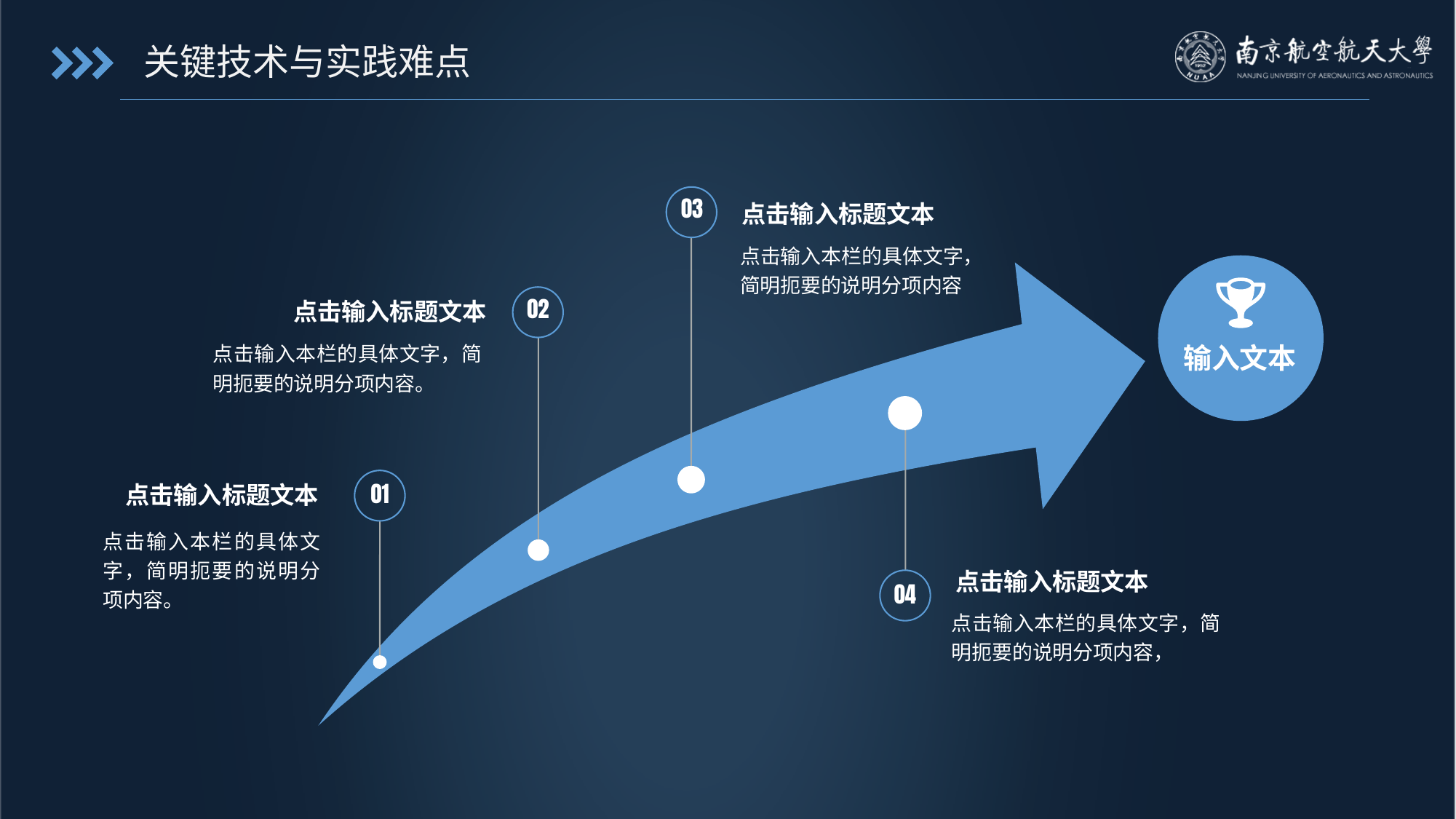

关键技术与实践难点

点击输入标题文本
03

点击输入本栏的具体文字，简明扼要的说明分项内容

点击输入标题文本
02
输入文本
点击输入本栏的具体文字，简明扼要的说明分项内容。

点击输入标题文本

01
点击输入本栏的具体文字，简明扼要的说明分项内容。

点击输入标题文本

04
点击输入本栏的具体文字，简明扼要的说明分项内容，